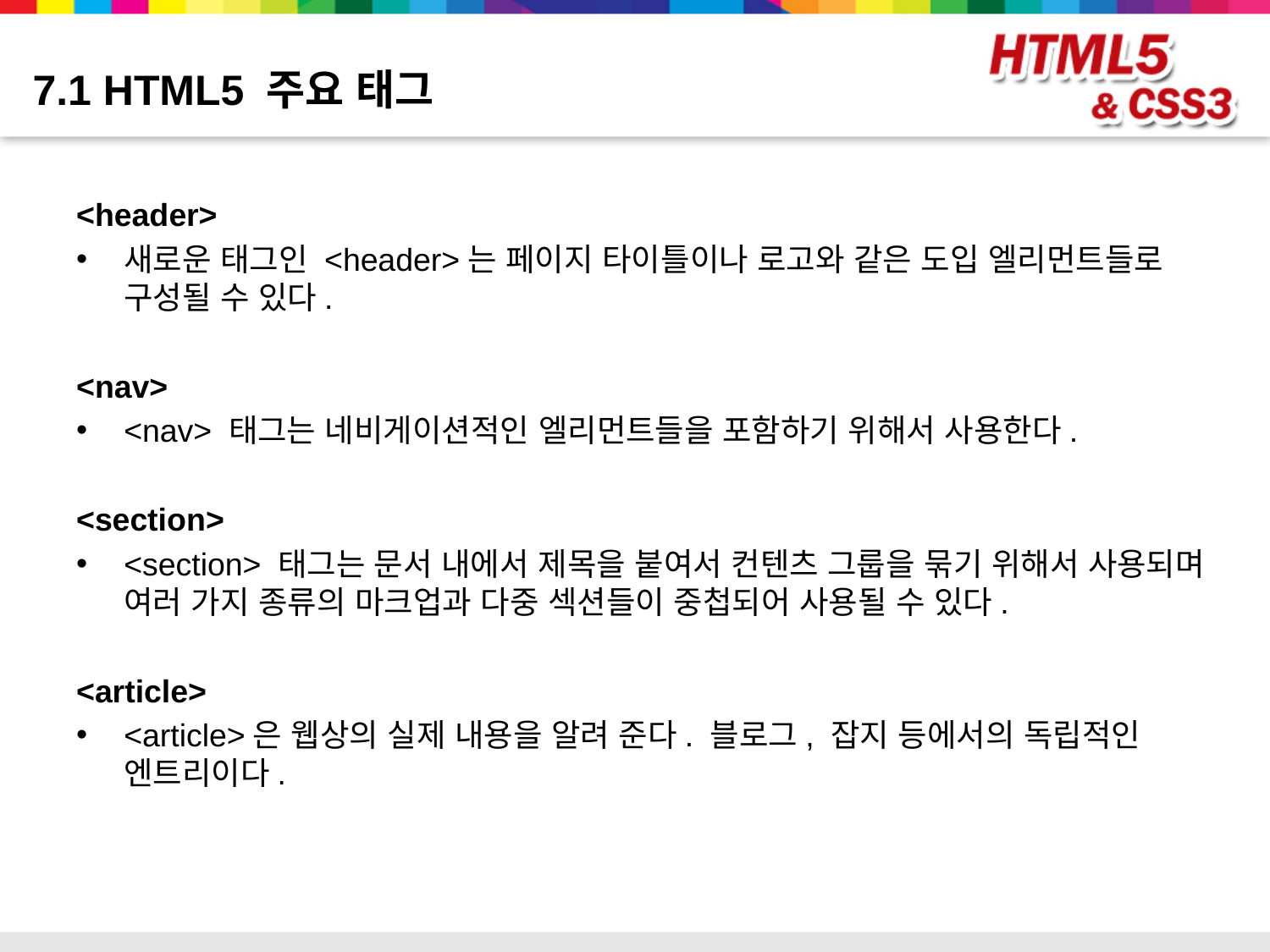

# 7.1 HTML5 주요 태그
<header>
새로운 태그인 <header>는 페이지 타이틀이나 로고와 같은 도입 엘리먼트들로 구성될 수 있다.

<nav>
<nav> 태그는 네비게이션적인 엘리먼트들을 포함하기 위해서 사용한다.

<section>
<section> 태그는 문서 내에서 제목을 붙여서 컨텐츠 그룹을 묶기 위해서 사용되며 여러 가지 종류의 마크업과 다중 섹션들이 중첩되어 사용될 수 있다.

<article>
<article>은 웹상의 실제 내용을 알려 준다. 블로그, 잡지 등에서의 독립적인 엔트리이다.